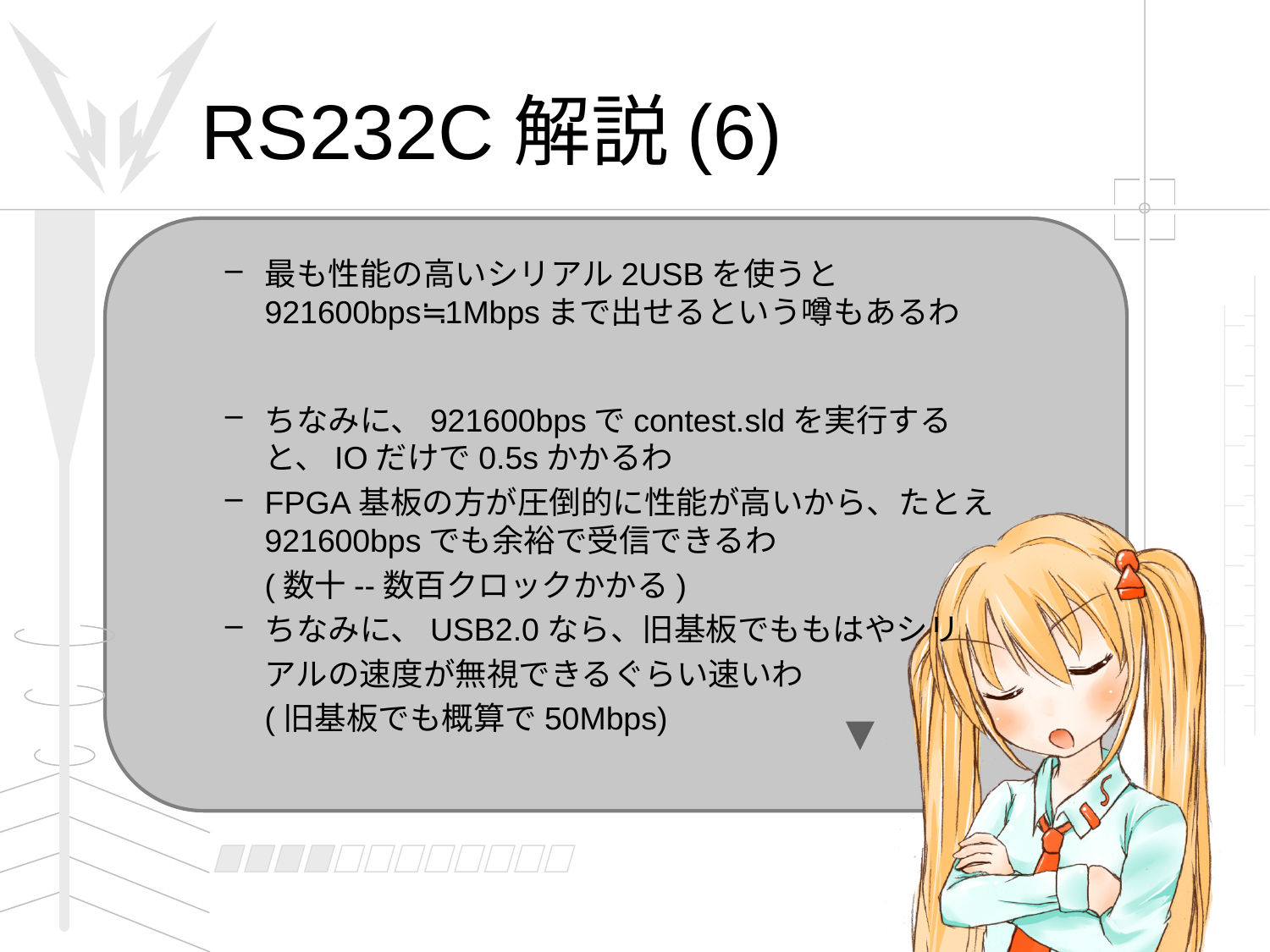

# RS232C解説(6)
最も性能の高いシリアル2USBを使うと921600bps≒1Mbpsまで出せるという噂もあるわ

ちなみに、921600bpsでcontest.sldを実行すると、IOだけで0.5sかかるわ
FPGA基板の方が圧倒的に性能が高いから、たとえ921600bpsでも余裕で受信できるわ
	(数十--数百クロックかかる)
ちなみに、USB2.0なら、旧基板でももはやシリ
	アルの速度が無視できるぐらい速いわ
	(旧基板でも概算で50Mbps)